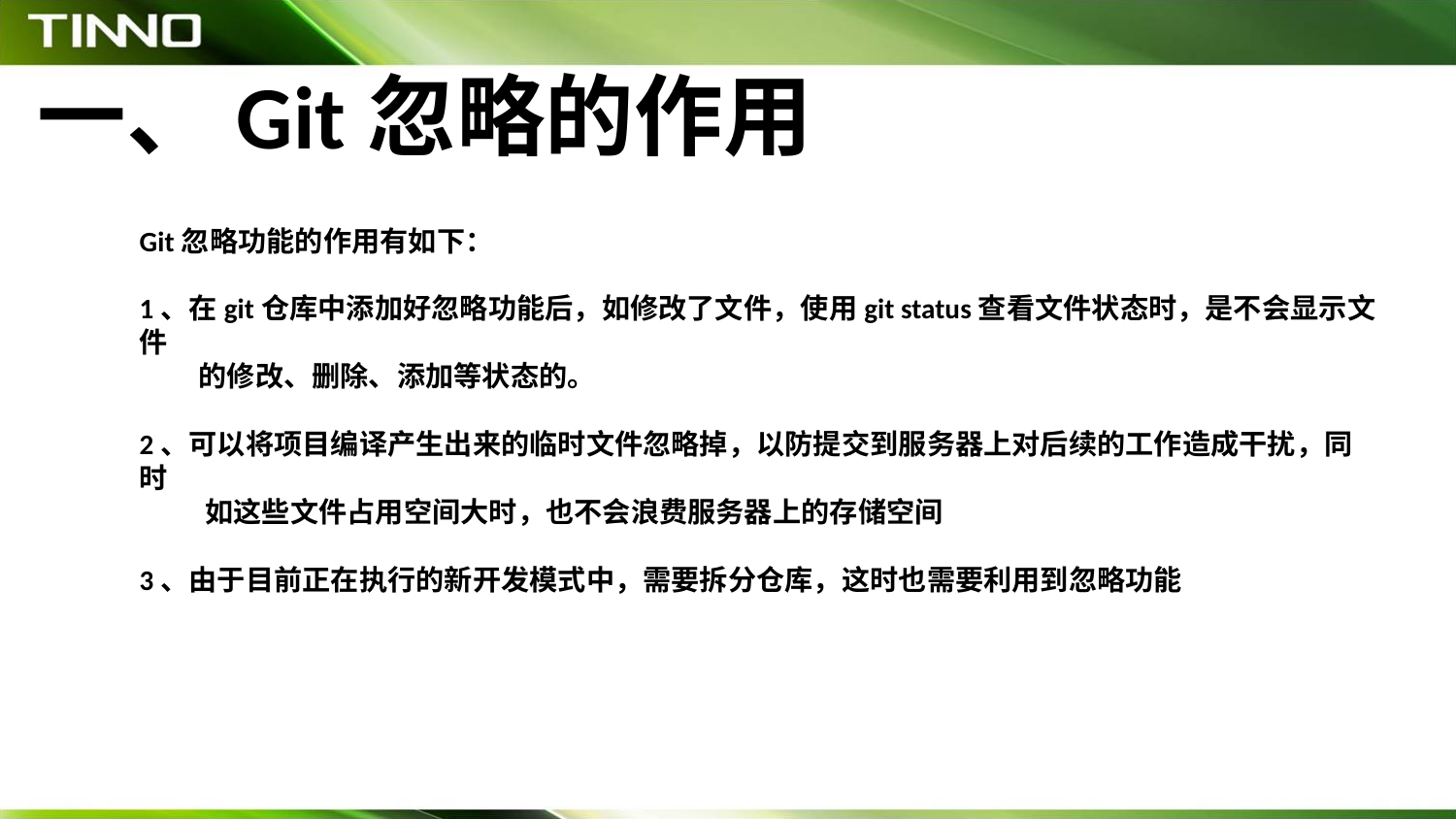

# 一、Git忽略的作用
Git忽略功能的作用有如下：

1、在git仓库中添加好忽略功能后，如修改了文件，使用git status查看文件状态时，是不会显示文件
        的修改、删除、添加等状态的。

2、可以将项目编译产生出来的临时文件忽略掉，以防提交到服务器上对后续的工作造成干扰，同时
         如这些文件占用空间大时，也不会浪费服务器上的存储空间

3、由于目前正在执行的新开发模式中，需要拆分仓库，这时也需要利用到忽略功能